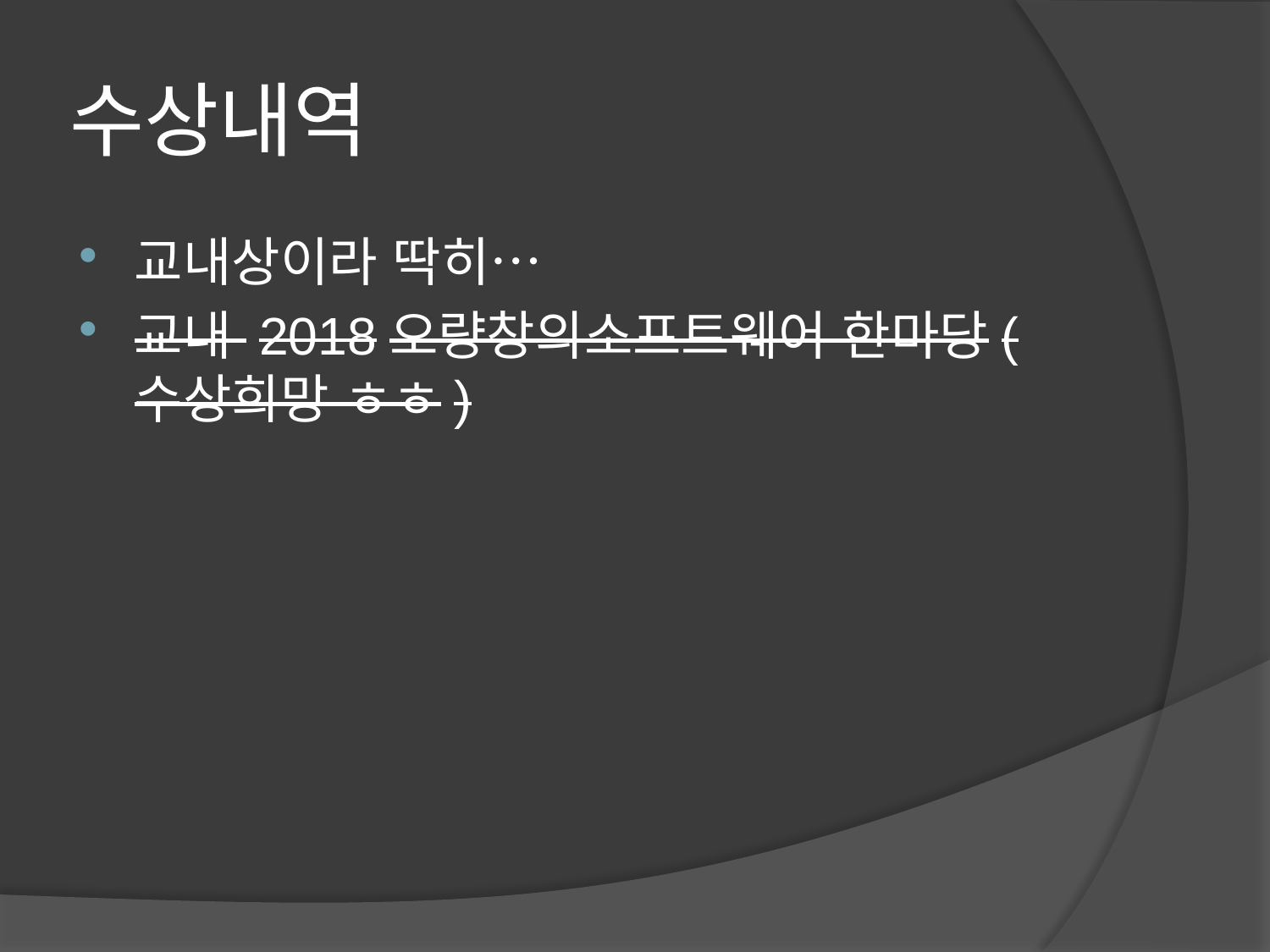

# 수상내역
교내상이라 딱히…
교내 2018오량창의소프트웨어 한마당(수상희망 ㅎㅎ)